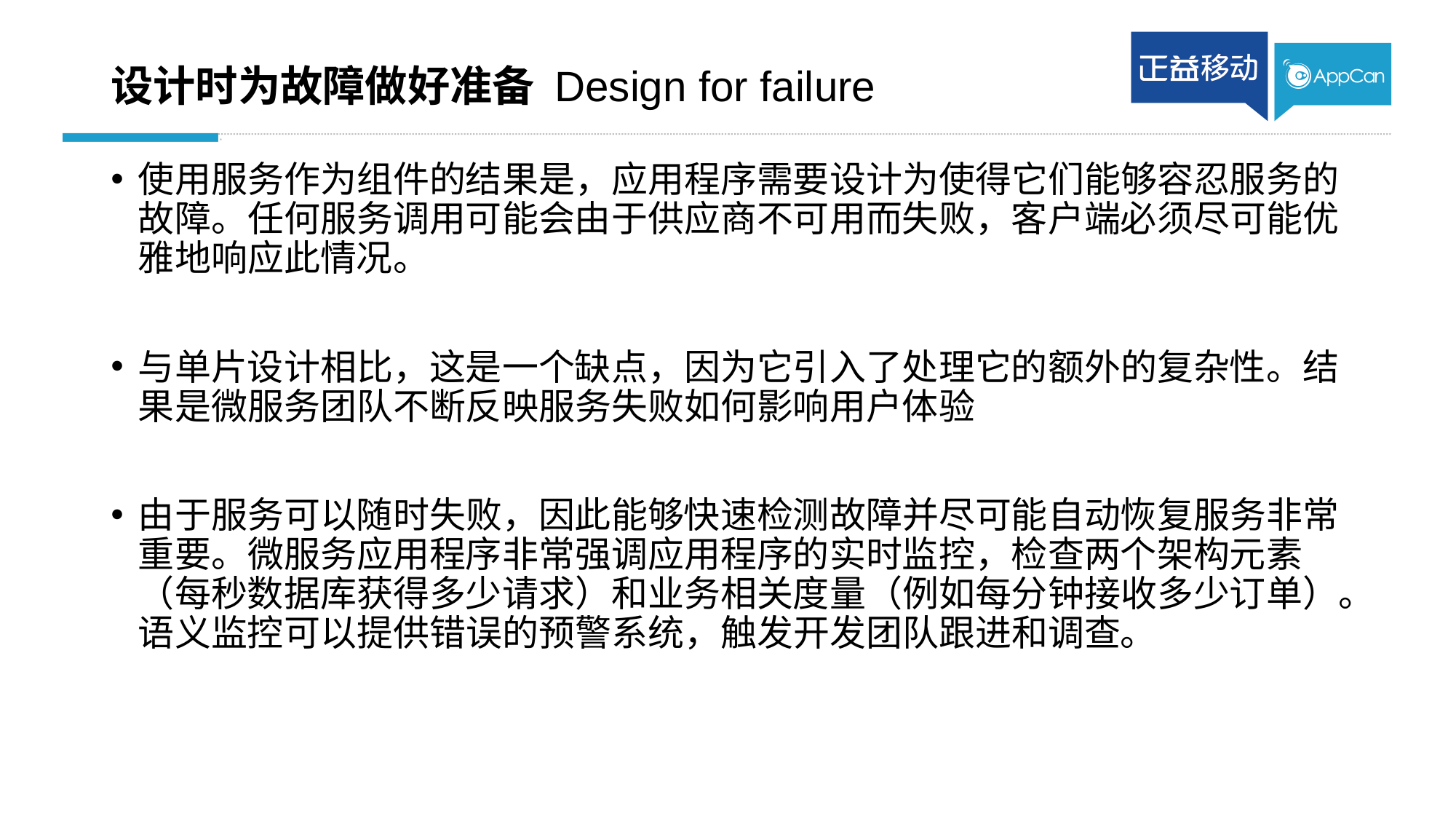

# 设计时为故障做好准备 Design for failure
使用服务作为组件的结果是，应用程序需要设计为使得它们能够容忍服务的故障。任何服务调用可能会由于供应商不可用而失败，客户端必须尽可能优雅地响应此情况。

与单片设计相比，这是一个缺点，因为它引入了处理它的额外的复杂性。结果是微服务团队不断反映服务失败如何影响用户体验

由于服务可以随时失败，因此能够快速检测故障并尽可能自动恢复服务非常重要。微服务应用程序非常强调应用程序的实时监控，检查两个架构元素（每秒数据库获得多少请求）和业务相关度量（例如每分钟接收多少订单）。语义监控可以提供错误的预警系统，触发开发团队跟进和调查。